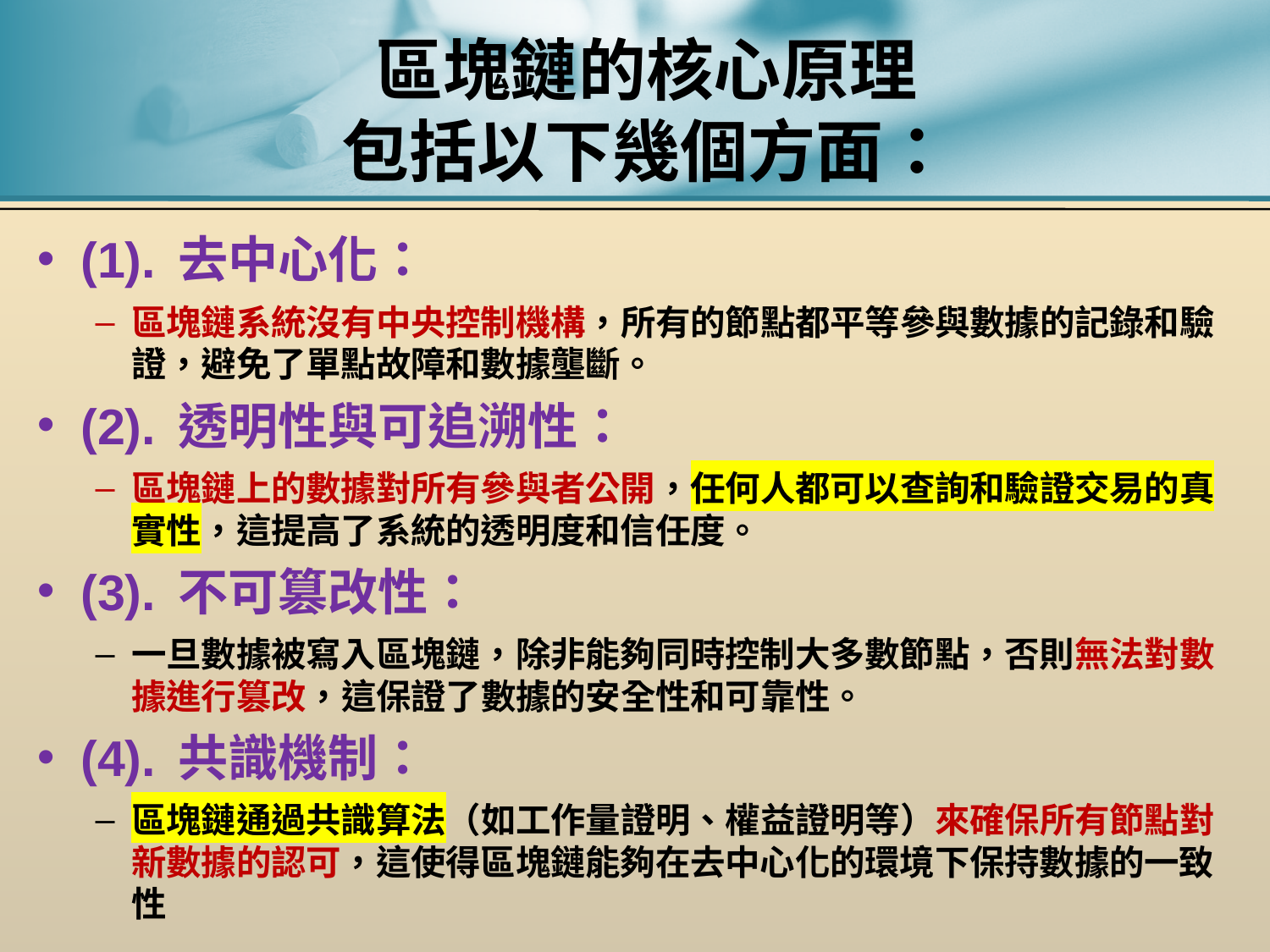

# 區塊鏈的核心原理 包括以下幾個方面：
(1). 去中心化：
區塊鏈系統沒有中央控制機構，所有的節點都平等參與數據的記錄和驗證，避免了單點故障和數據壟斷。
(2). 透明性與可追溯性：
區塊鏈上的數據對所有參與者公開，任何人都可以查詢和驗證交易的真實性，這提高了系統的透明度和信任度。
(3). 不可篡改性：
一旦數據被寫入區塊鏈，除非能夠同時控制大多數節點，否則無法對數據進行篡改，這保證了數據的安全性和可靠性。
(4). 共識機制：
區塊鏈通過共識算法（如工作量證明、權益證明等）來確保所有節點對新數據的認可，這使得區塊鏈能夠在去中心化的環境下保持數據的一致性